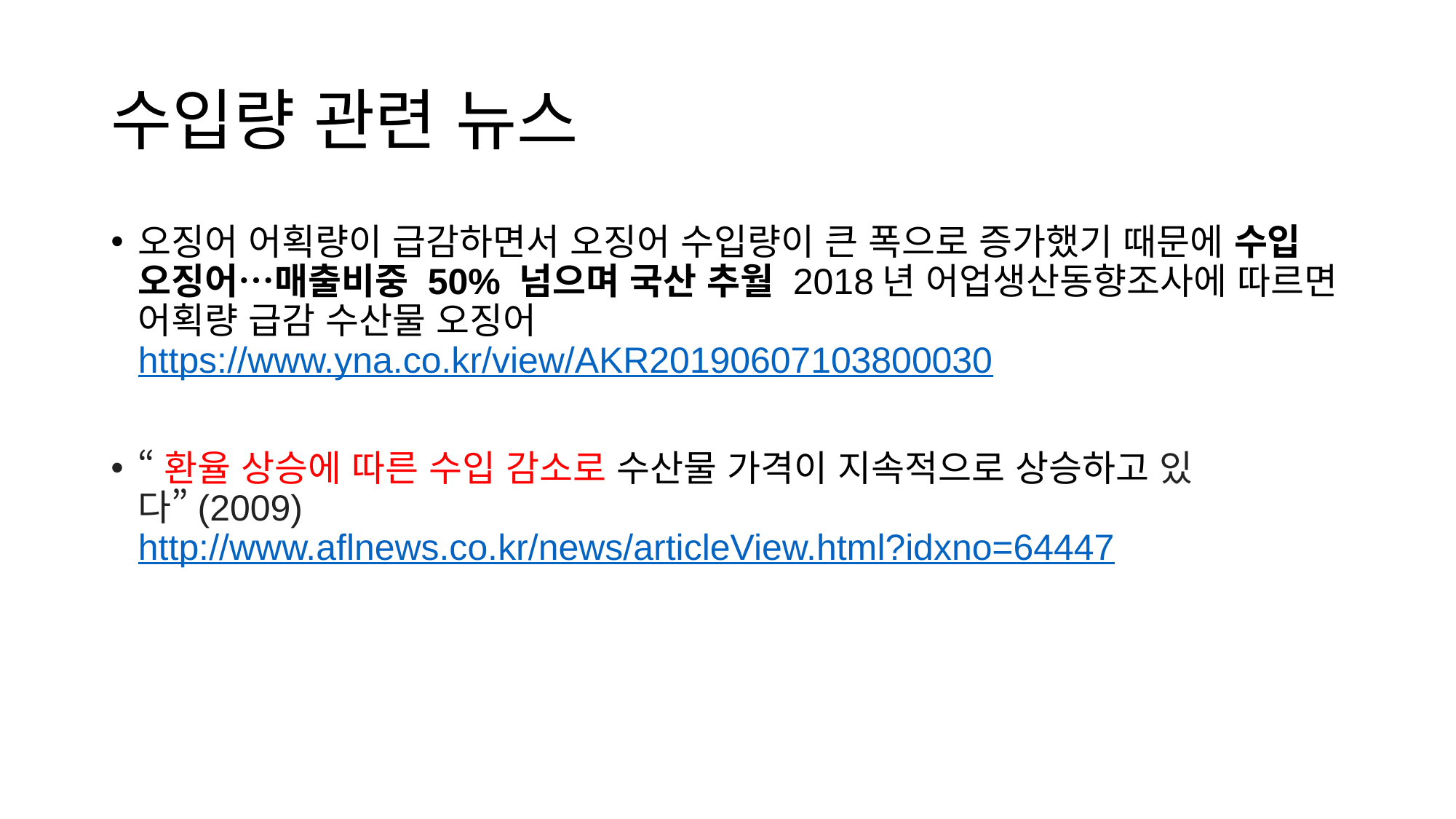

# 수입량 관련 뉴스
오징어 어획량이 급감하면서 오징어 수입량이 큰 폭으로 증가했기 때문에 수입 오징어…매출비중 50% 넘으며 국산 추월 2018년 어업생산동향조사에 따르면 어획량 급감 수산물 오징어
https://www.yna.co.kr/view/AKR20190607103800030

“환율 상승에 따른 수입 감소로 수산물 가격이 지속적으로 상승하고 있다”(2009)
http://www.aflnews.co.kr/news/articleView.html?idxno=64447